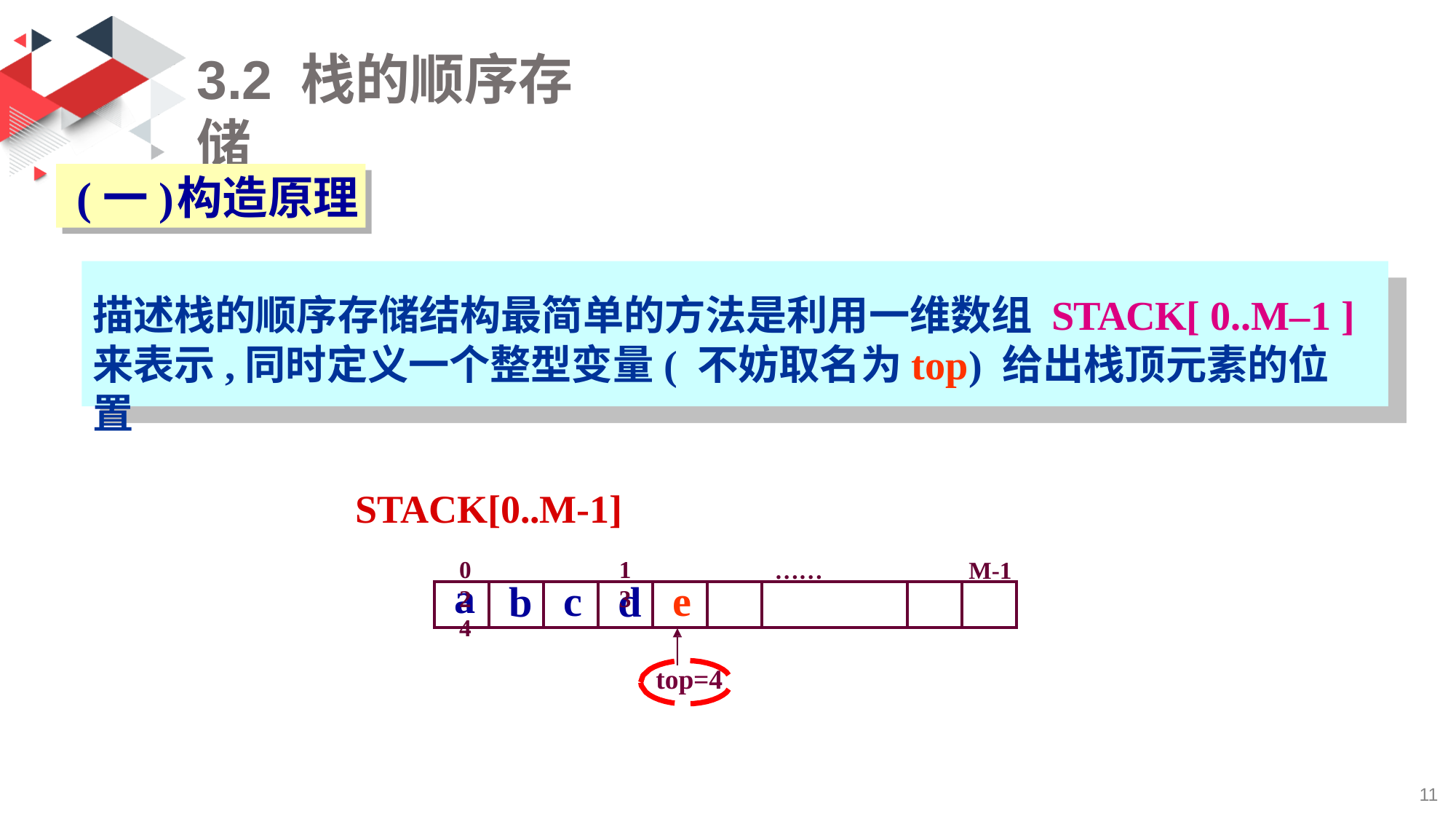

# 3.2 栈的顺序存储

(一)	构造原理

描述栈的顺序存储结构最简单的方法是利用一维数组STACK[ 0..M–1 ]
来表示,同时定义一个整型变量( 不妨取名为top) 给出栈顶元素的位置

STACK[0..M-1]
0	1	2	3	4
……
M-1
| a | b | c | d | e |  |  |  |  |
| --- | --- | --- | --- | --- | --- | --- | --- | --- |

top=4

11